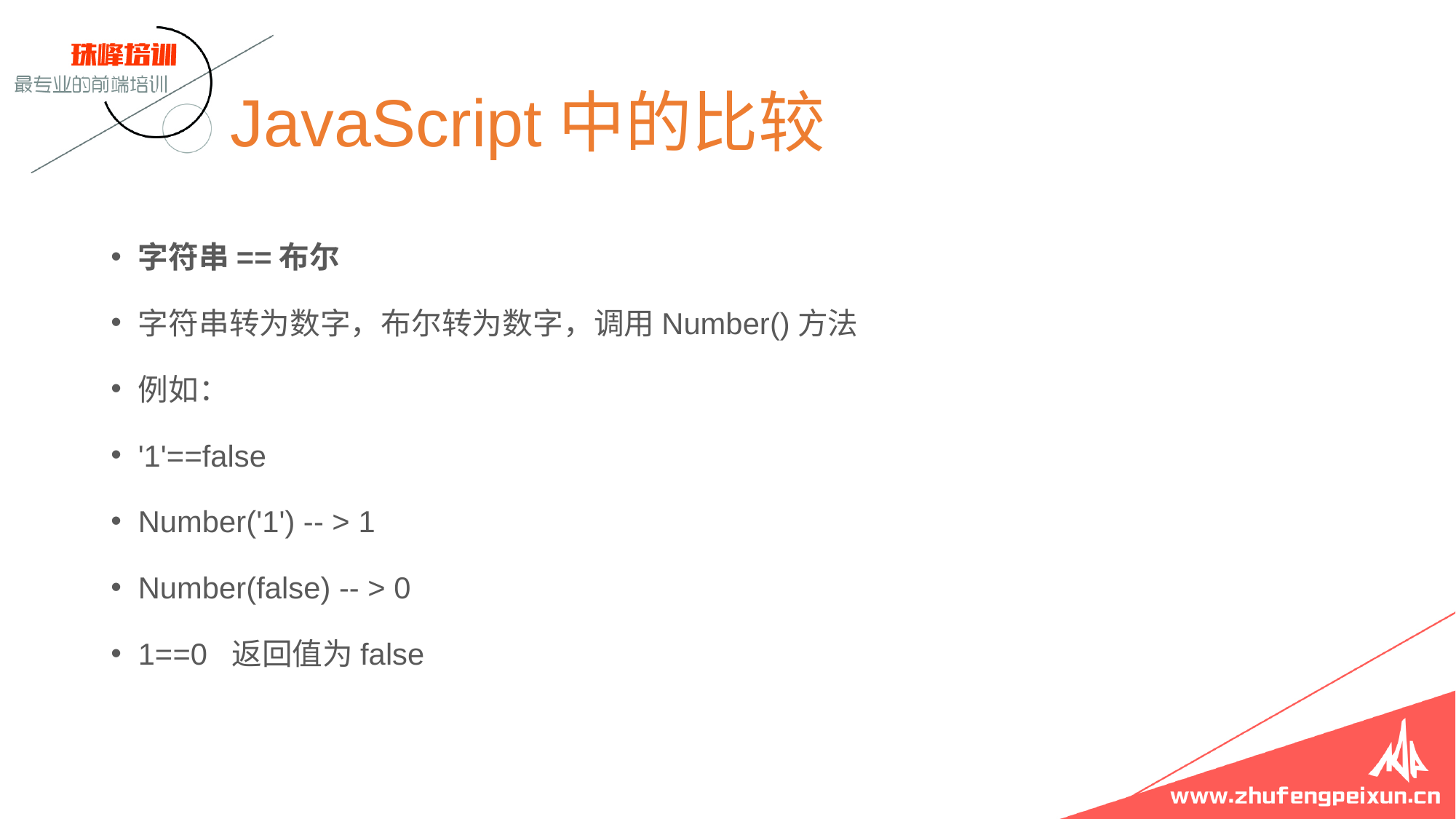

# JavaScript中的比较
字符串==布尔
字符串转为数字，布尔转为数字，调用Number()方法
例如：
'1'==false
Number('1') -- > 1
Number(false) -- > 0
1==0  返回值为false